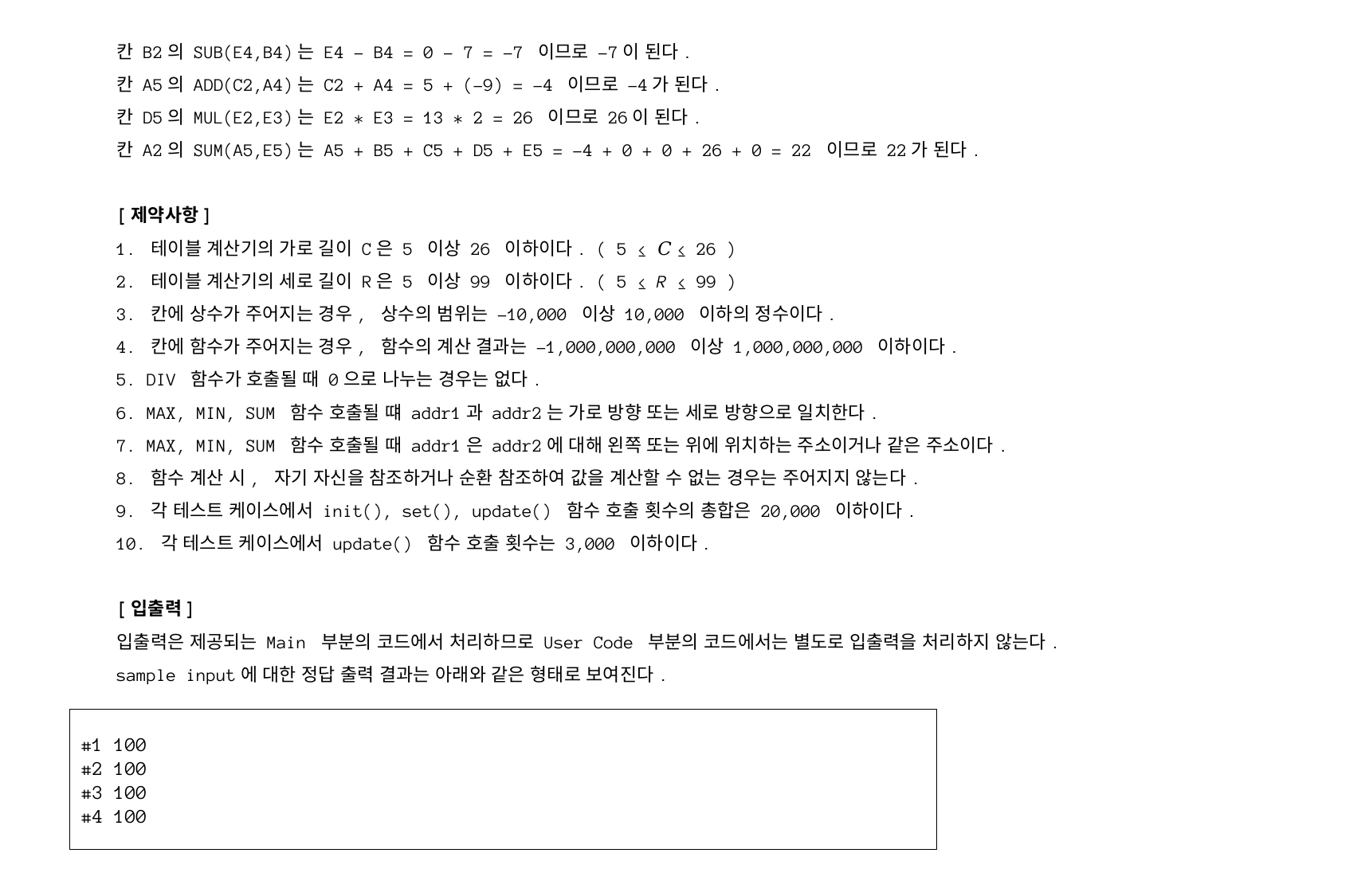

칸 B2의 SUB(E4,B4)는 E4 - B4 = 0 - 7 = -7 이므로 -7이 된다.
칸 A5의 ADD(C2,A4)는 C2 + A4 = 5 + (-9) = -4 이므로 -4가 된다.
칸 D5의 MUL(E2,E3)는 E2 * E3 = 13 * 2 = 26 이므로 26이 된다.
칸 A2의 SUM(A5,E5)는 A5 + B5 + C5 + D5 + E5 = -4 + 0 + 0 + 26 + 0 = 22 이므로 22가 된다.

[제약사항]
1. 테이블 계산기의 가로 길이 C은 5 이상 26 이하이다. ( 5 ≤ 𝐶 ≤ 26 )
2. 테이블 계산기의 세로 길이 R은 5 이상 99 이하이다. ( 5 ≤ R ≤ 99 )
3. 칸에 상수가 주어지는 경우, 상수의 범위는 -10,000 이상 10,000 이하의 정수이다.
4. 칸에 함수가 주어지는 경우, 함수의 계산 결과는 -1,000,000,000 이상 1,000,000,000 이하이다.
5. DIV 함수가 호출될 때 0으로 나누는 경우는 없다.
6. MAX, MIN, SUM 함수 호출될 떄 addr1과 addr2는 가로 방향 또는 세로 방향으로 일치한다.
7. MAX, MIN, SUM 함수 호출될 때 addr1은 addr2에 대해 왼쪽 또는 위에 위치하는 주소이거나 같은 주소이다.
8. 함수 계산 시, 자기 자신을 참조하거나 순환 참조하여 값을 계산할 수 없는 경우는 주어지지 않는다.
9. 각 테스트 케이스에서 init(), set(), update() 함수 호출 횟수의 총합은 20,000 이하이다.
10. 각 테스트 케이스에서 update() 함수 호출 횟수는 3,000 이하이다.

[입출력]
입출력은 제공되는 Main 부분의 코드에서 처리하므로 User Code 부분의 코드에서는 별도로 입출력을 처리하지 않는다.
sample input에 대한 정답 출력 결과는 아래와 같은 형태로 보여진다.
#1 100
#2 100
#3 100
#4 100